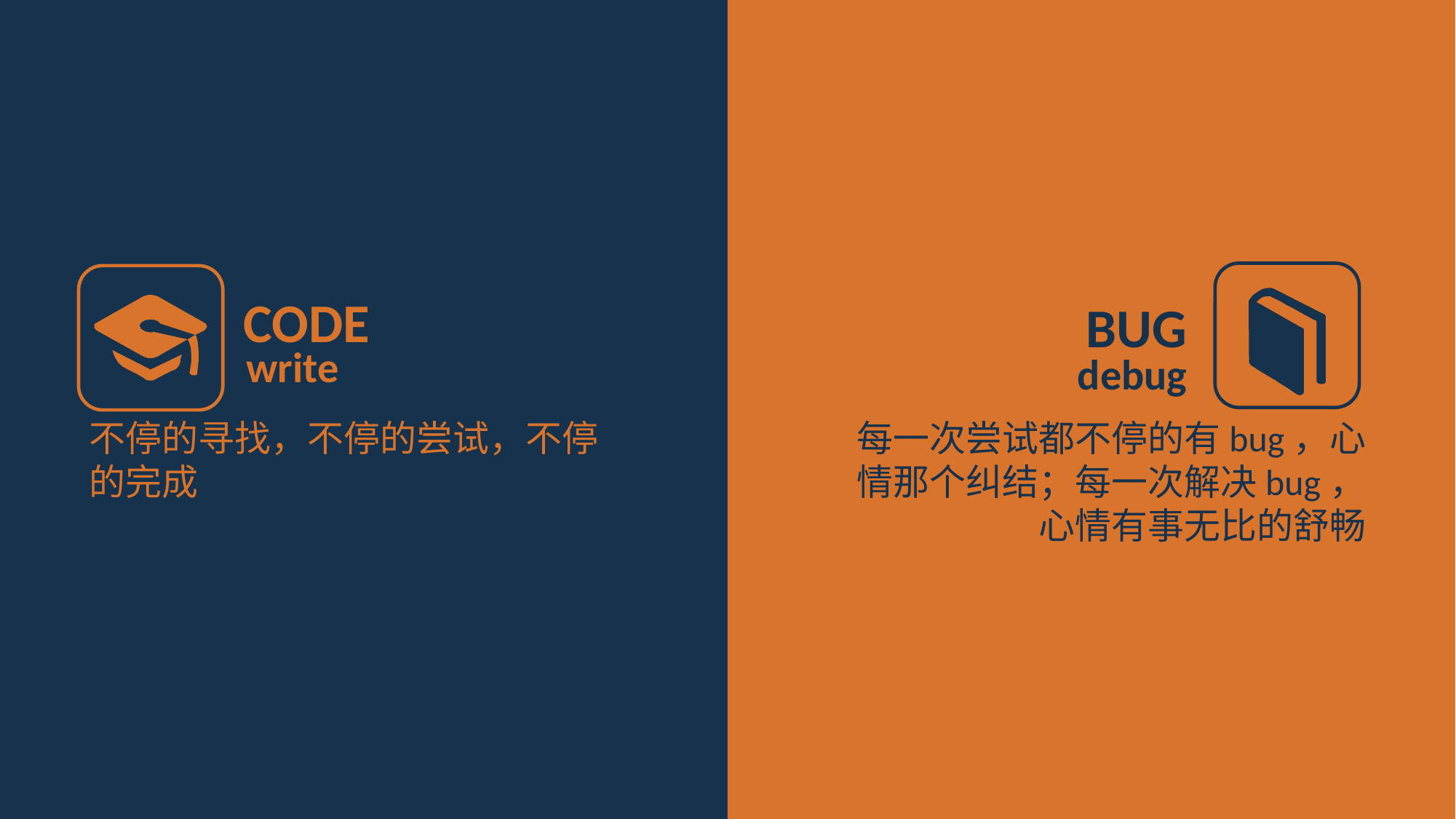

CODE
BUG

write
debug
不停的寻找，不停的尝试，不停的完成
每一次尝试都不停的有bug，心情那个纠结；每一次解决bug，心情有事无比的舒畅